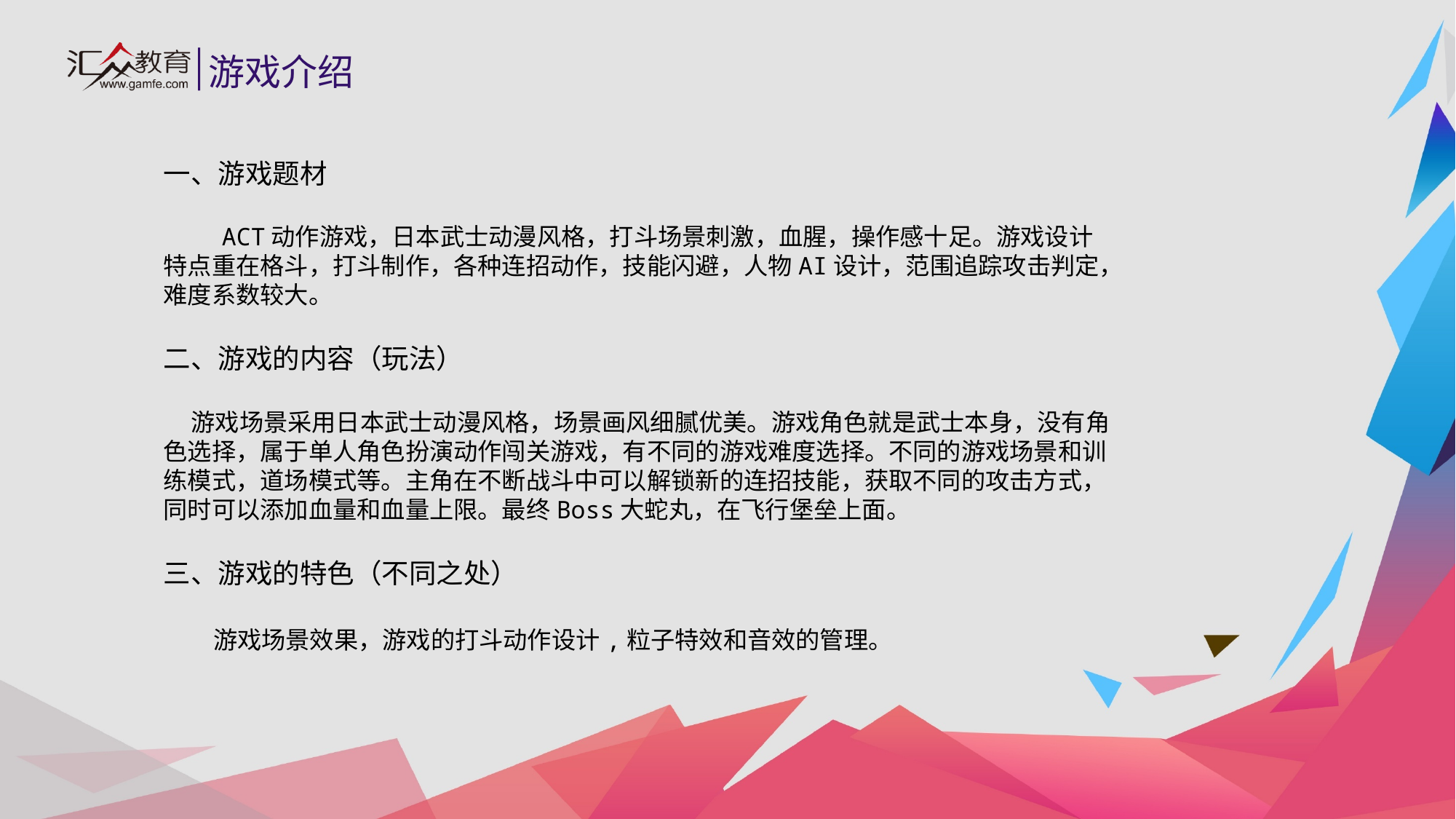

游戏介绍

一、游戏题材

    ACT动作游戏，日本武士动漫风格，打斗场景刺激，血腥，操作感十足。游戏设计特点重在格斗，打斗制作，各种连招动作，技能闪避，人物AI设计，范围追踪攻击判定，难度系数较大。

二、游戏的内容（玩法）

    游戏场景采用日本武士动漫风格，场景画风细腻优美。游戏角色就是武士本身，没有角色选择，属于单人角色扮演动作闯关游戏，有不同的游戏难度选择。不同的游戏场景和训练模式，道场模式等。主角在不断战斗中可以解锁新的连招技能，获取不同的攻击方式，同时可以添加血量和血量上限。最终Boss大蛇丸，在飞行堡垒上面。

三、游戏的特色（不同之处）

       游戏场景效果，游戏的打斗动作设计,粒子特效和音效的管理。